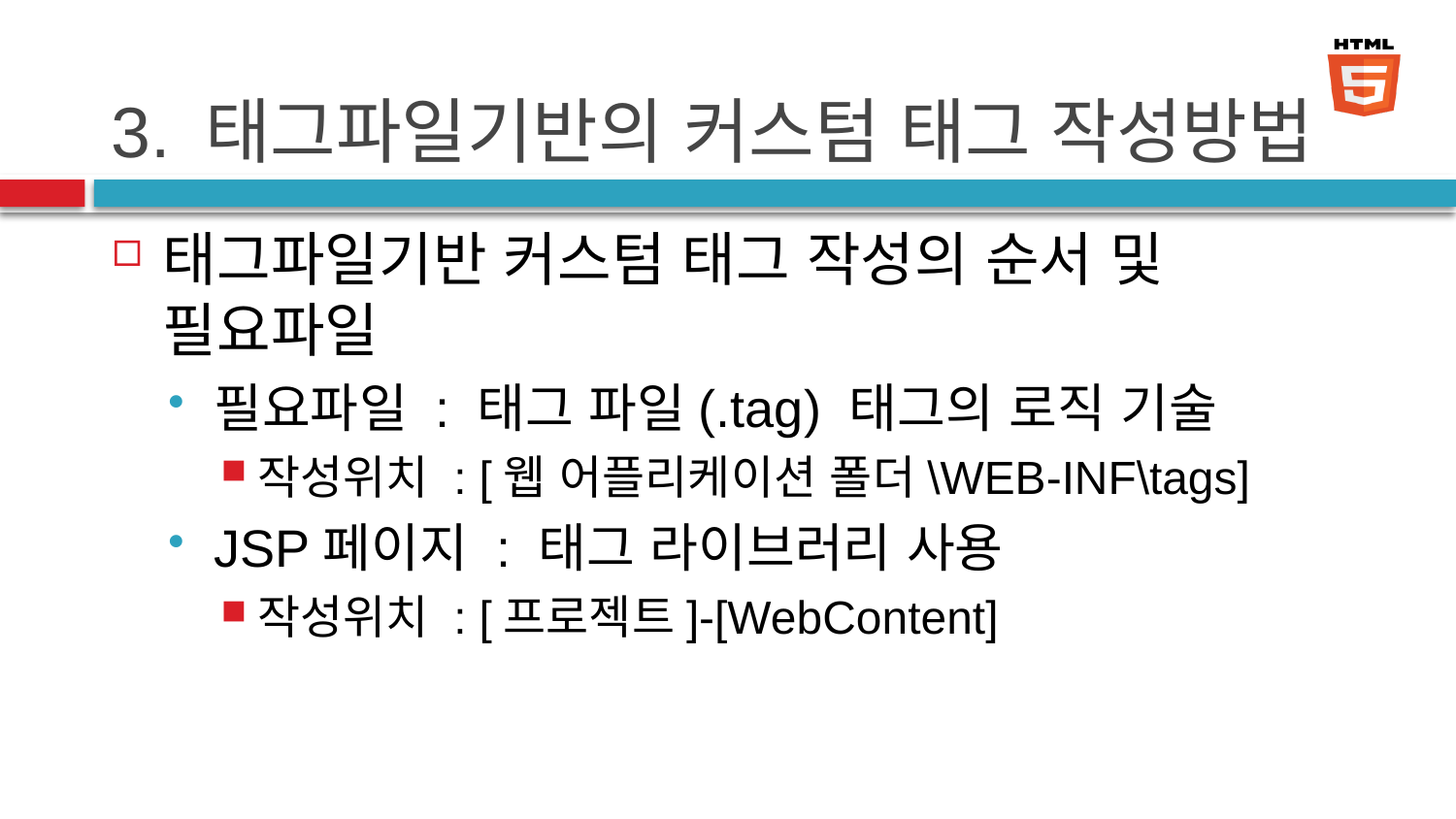

# 3. 태그파일기반의 커스텀 태그 작성방법
태그파일기반 커스텀 태그 작성의 순서 및 필요파일
필요파일 : 태그 파일(.tag) 태그의 로직 기술
작성위치 : [웹 어플리케이션 폴더\WEB-INF\tags]
JSP페이지 : 태그 라이브러리 사용
작성위치 : [프로젝트]-[WebContent]